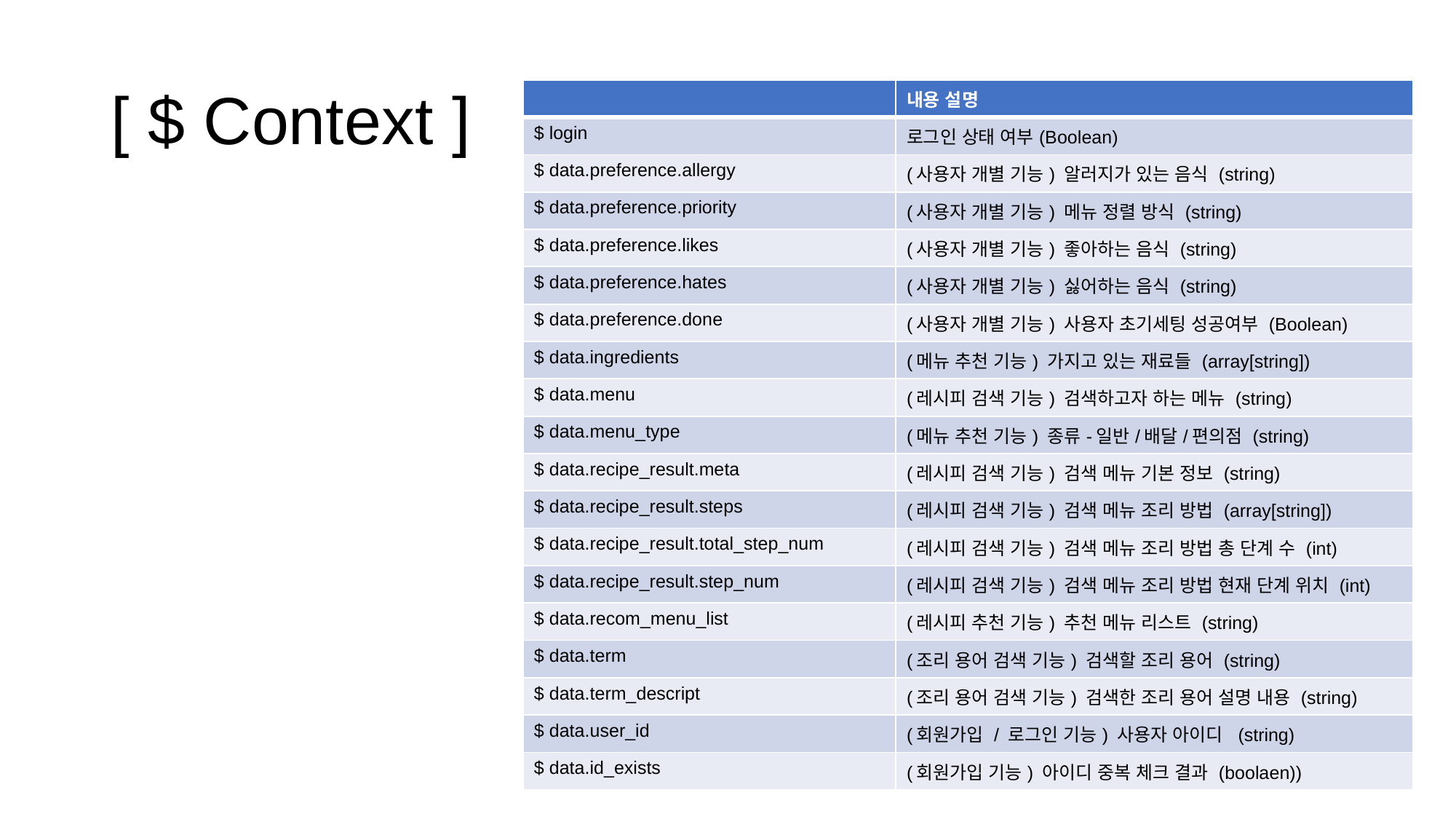

# [ $ Context ]
|  | 내용 설명 |
| --- | --- |
| $ login | 로그인 상태 여부(Boolean) |
| $ data.preference.allergy | (사용자 개별 기능) 알러지가 있는 음식 (string) |
| $ data.preference.priority | (사용자 개별 기능) 메뉴 정렬 방식 (string) |
| $ data.preference.likes | (사용자 개별 기능) 좋아하는 음식 (string) |
| $ data.preference.hates | (사용자 개별 기능) 싫어하는 음식 (string) |
| $ data.preference.done | (사용자 개별 기능) 사용자 초기세팅 성공여부 (Boolean) |
| $ data.ingredients | (메뉴 추천 기능) 가지고 있는 재료들 (array[string]) |
| $ data.menu | (레시피 검색 기능) 검색하고자 하는 메뉴 (string) |
| $ data.menu\_type | (메뉴 추천 기능) 종류-일반/배달/편의점 (string) |
| $ data.recipe\_result.meta | (레시피 검색 기능) 검색 메뉴 기본 정보 (string) |
| $ data.recipe\_result.steps | (레시피 검색 기능) 검색 메뉴 조리 방법 (array[string]) |
| $ data.recipe\_result.total\_step\_num | (레시피 검색 기능) 검색 메뉴 조리 방법 총 단계 수 (int) |
| $ data.recipe\_result.step\_num | (레시피 검색 기능) 검색 메뉴 조리 방법 현재 단계 위치 (int) |
| $ data.recom\_menu\_list | (레시피 추천 기능) 추천 메뉴 리스트 (string) |
| $ data.term | (조리 용어 검색 기능) 검색할 조리 용어 (string) |
| $ data.term\_descript | (조리 용어 검색 기능) 검색한 조리 용어 설명 내용 (string) |
| $ data.user\_id | (회원가입 / 로그인 기능) 사용자 아이디 (string) |
| $ data.id\_exists | (회원가입 기능) 아이디 중복 체크 결과 (boolaen)) |